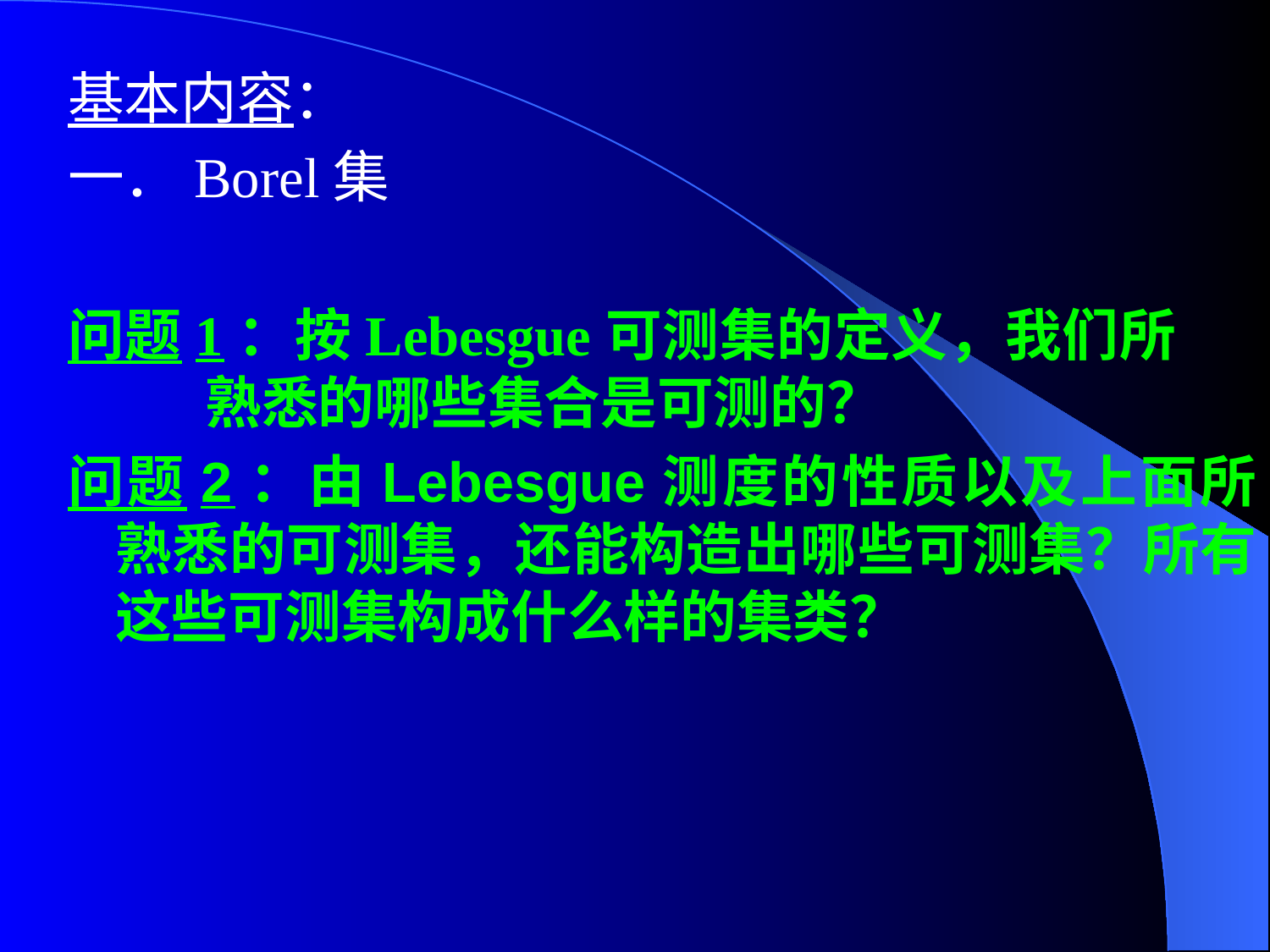

基本内容：
一．Borel集

问题1：按Lebesgue可测集的定义，我们所              熟悉的哪些集合是可测的？
问题2：由Lebesgue测度的性质以及上面所熟悉的可测集，还能构造出哪些可测集？所有这些可测集构成什么样的集类？